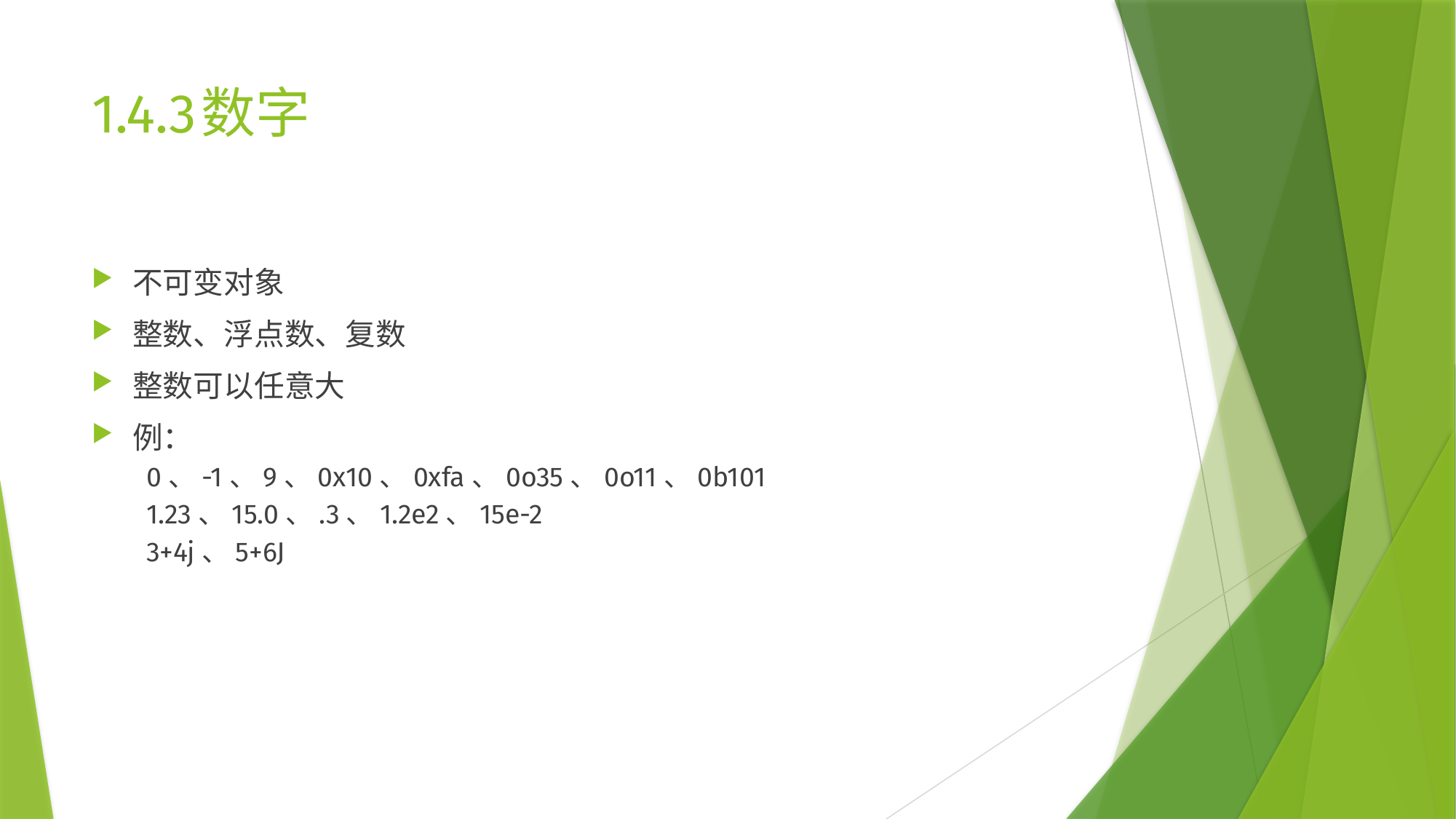

# 1.4.3	数字
不可变对象
整数、浮点数、复数
整数可以任意大
例：
0、-1、9、0x10、0xfa、0o35、0o11、0b101
1.23、15.0、.3、1.2e2、15e-2
3+4j、5+6J